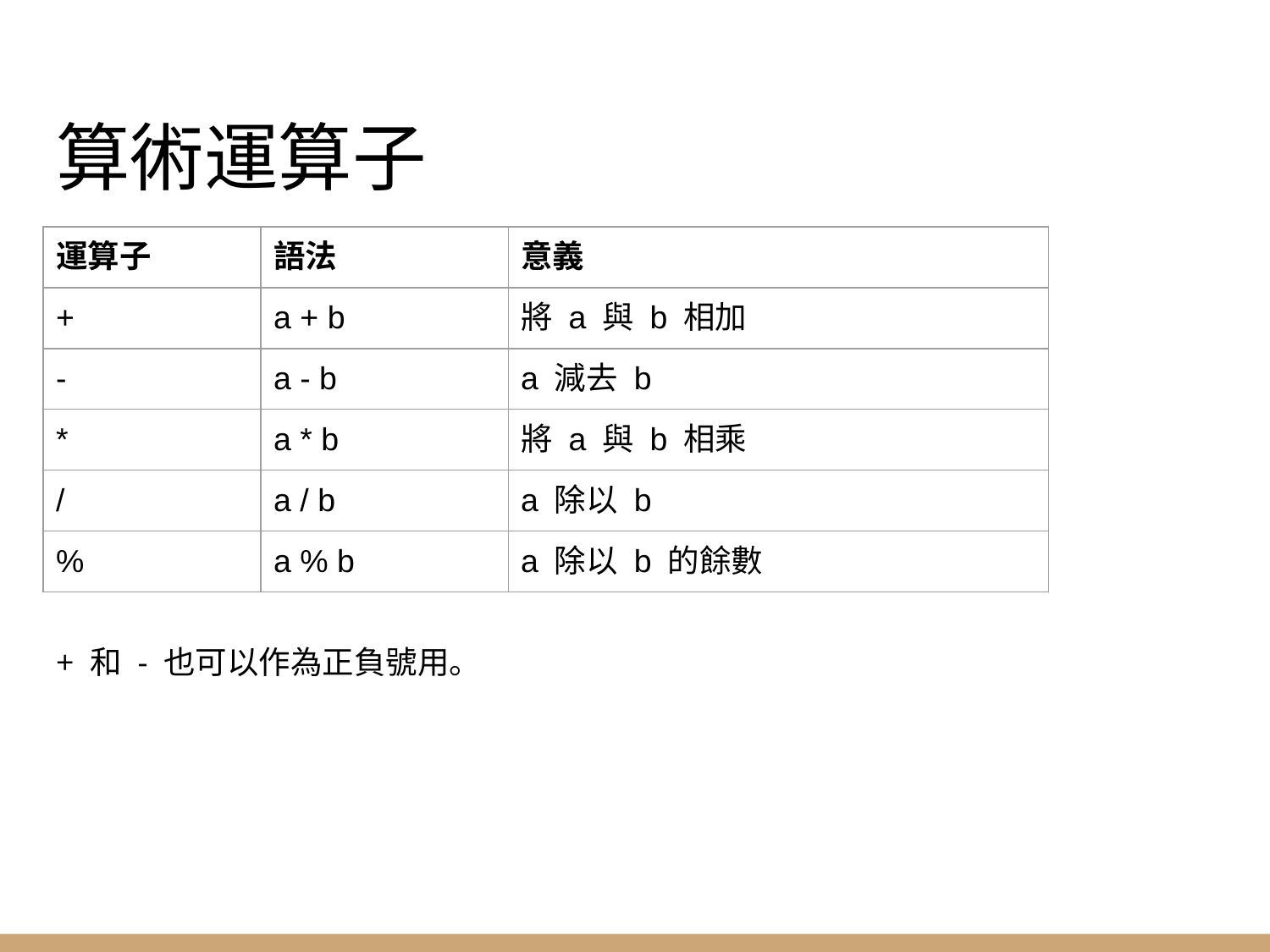

# 算術運算子
| 運算子 | 語法 | 意義 |
| --- | --- | --- |
| + | a + b | 將 a 與 b 相加 |
| - | a - b | a 減去 b |
| \* | a \* b | 將 a 與 b 相乘 |
| / | a / b | a 除以 b |
| % | a % b | a 除以 b 的餘數 |
+ 和 - 也可以作為正負號用。